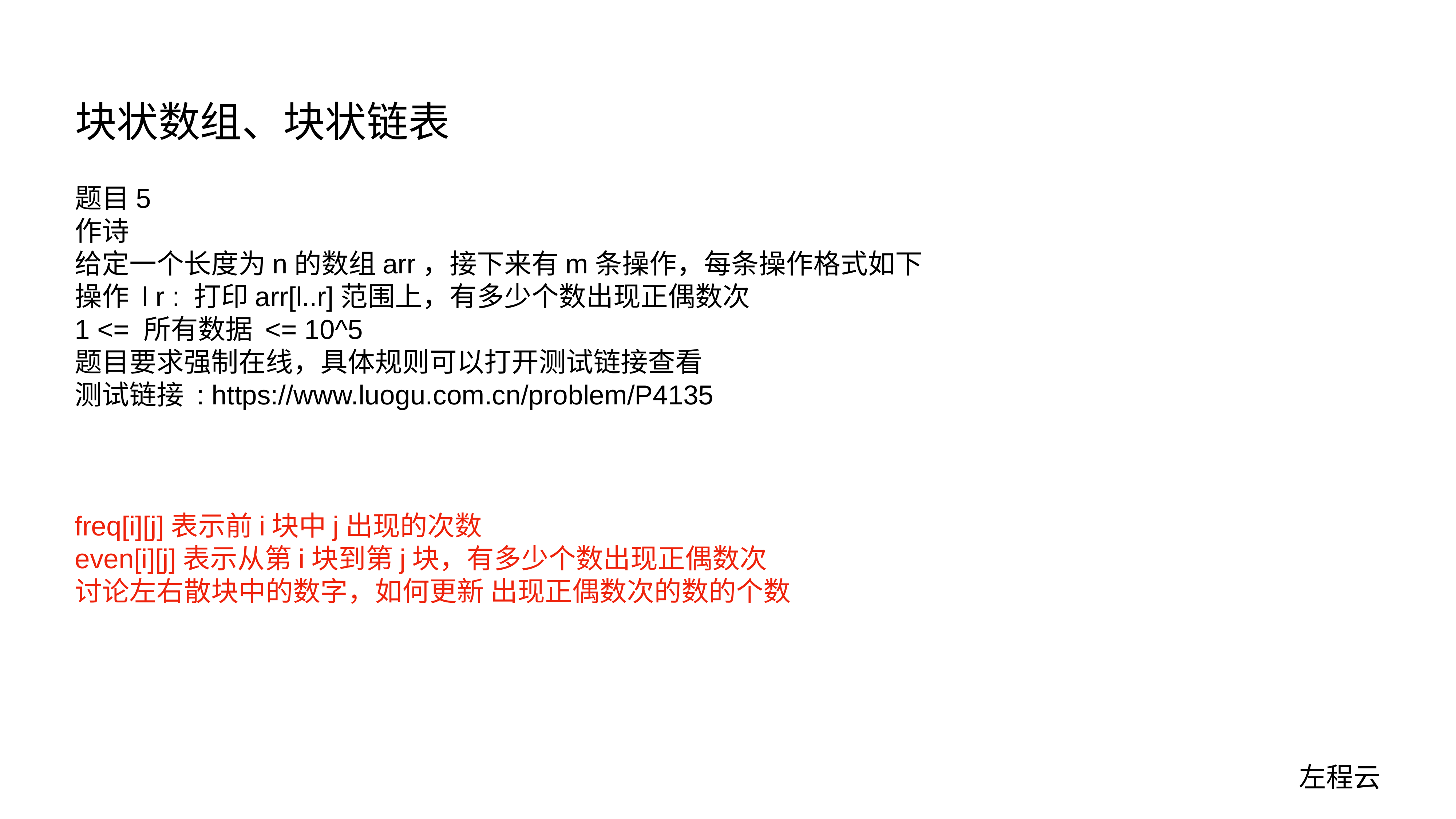

# 块状数组、块状链表
题目5
作诗
给定一个长度为n的数组arr，接下来有m条操作，每条操作格式如下
操作 l r : 打印arr[l..r]范围上，有多少个数出现正偶数次
1 <= 所有数据 <= 10^5
题目要求强制在线，具体规则可以打开测试链接查看
测试链接 : https://www.luogu.com.cn/problem/P4135

freq[i][j]表示前i块中j出现的次数
even[i][j]表示从第i块到第j块，有多少个数出现正偶数次
讨论左右散块中的数字，如何更新 出现正偶数次的数的个数
左程云